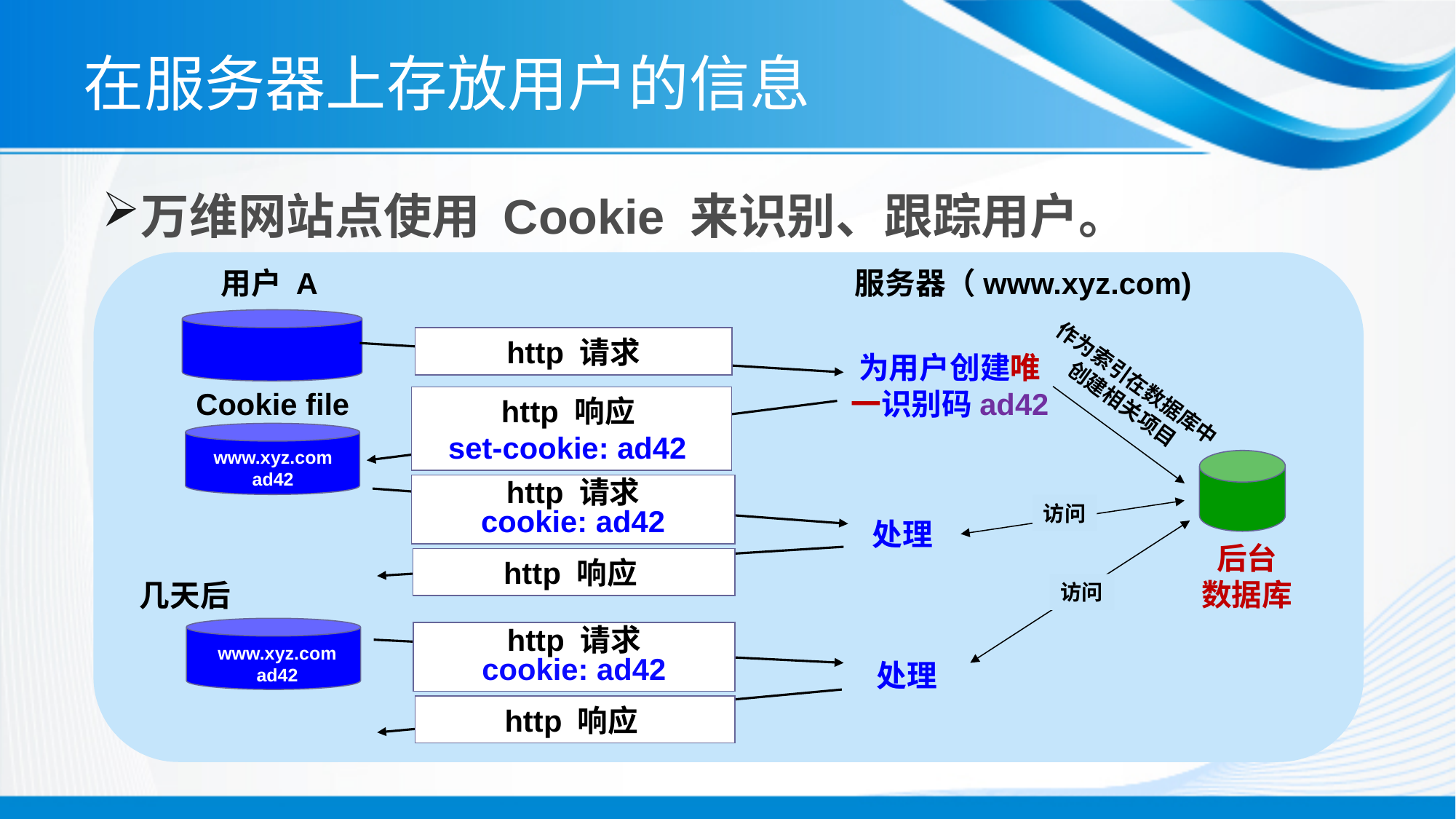

# 在服务器上存放用户的信息
万维网站点使用 Cookie 来识别、跟踪用户。

用户 A
服务器（www.xyz.com)

http 请求

为用户创建唯一识别码ad42
作为索引在数据库中创建相关项目

Cookie file
www.xyz.com
ad42

http 响应
set-cookie: ad42

http 请求
cookie: ad42

访问

处理

访问
后台
数据库

http 响应
几天后

www.xyz.com
ad42
http 请求
cookie: ad42

处理

http 响应